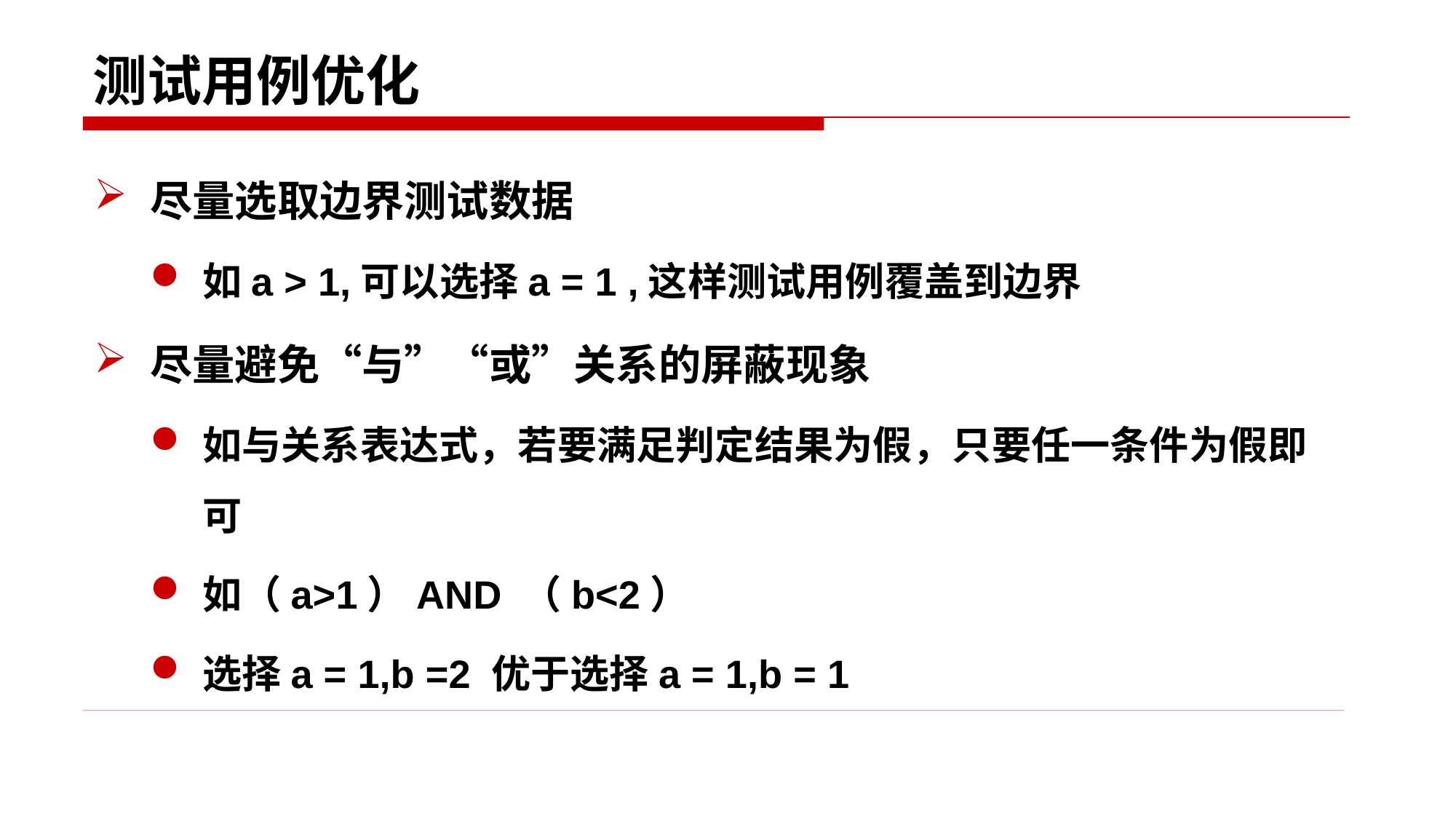

# 测试用例优化
尽量选取边界测试数据
如a > 1,可以选择a = 1 ,这样测试用例覆盖到边界
尽量避免“与”“或”关系的屏蔽现象
如与关系表达式，若要满足判定结果为假，只要任一条件为假即可
如（a>1）AND （b<2）
选择a = 1,b =2 优于选择a = 1,b = 1